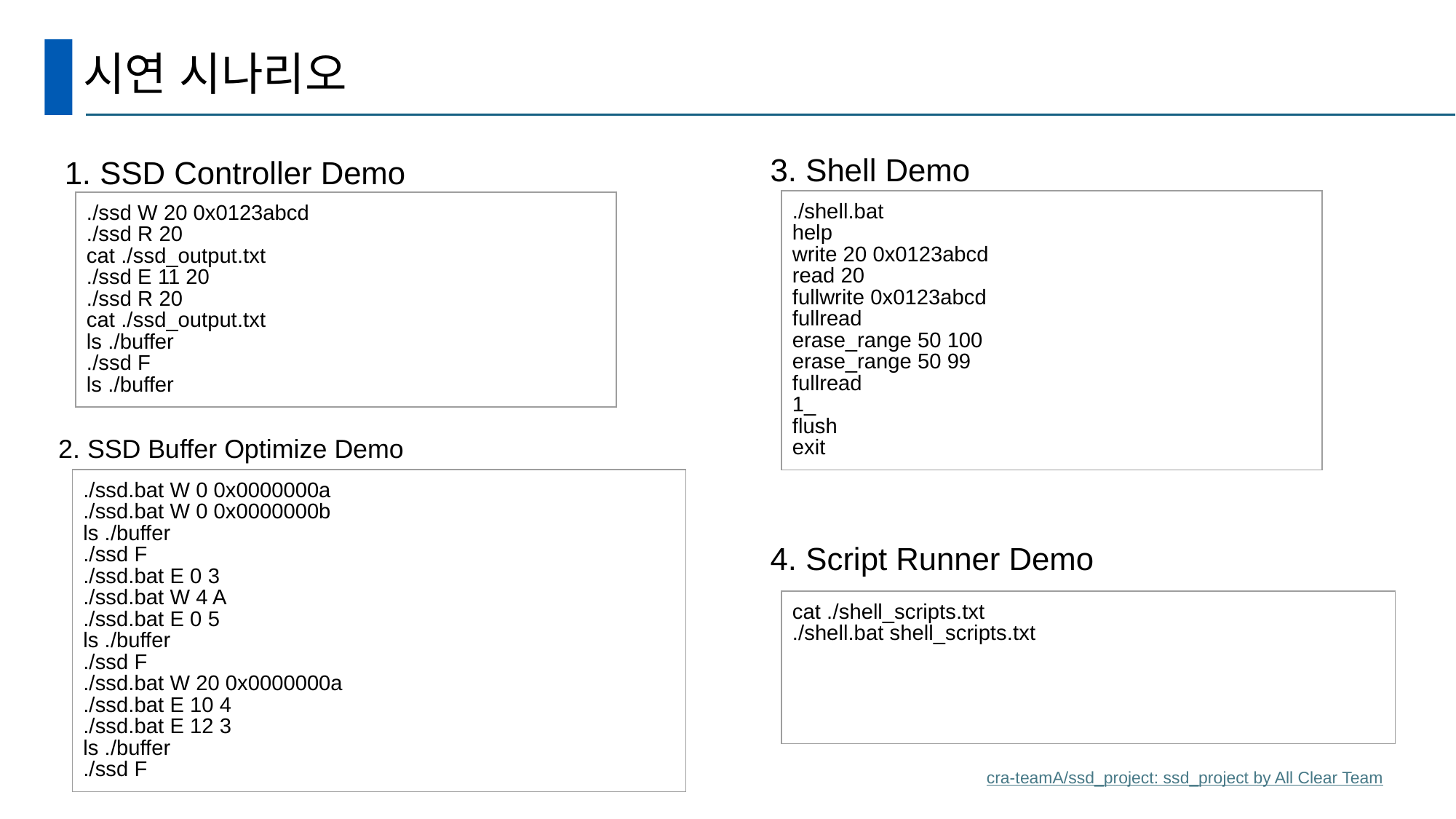

# 시연 시나리오
3. Shell Demo
1. SSD Controller Demo
| ./shell.bat help write 20 0x0123abcd read 20 fullwrite 0x0123abcd fullread erase\_range 50 100 erase\_range 50 99 fullread 1\_ flush exit |
| --- |
| ./ssd W 20 0x0123abcd ./ssd R 20 cat ./ssd\_output.txt ./ssd E 11 20 ./ssd R 20 cat ./ssd\_output.txt ls ./buffer ./ssd F ls ./buffer |
| --- |
2. SSD Buffer Optimize Demo
| ./ssd.bat W 0 0x0000000a ./ssd.bat W 0 0x0000000b ls ./buffer ./ssd F ./ssd.bat E 0 3 ./ssd.bat W 4 A ./ssd.bat E 0 5 ls ./buffer ./ssd F ./ssd.bat W 20 0x0000000a ./ssd.bat E 10 4 ./ssd.bat E 12 3 ls ./buffer ./ssd F |
| --- |
4. Script Runner Demo
| cat ./shell\_scripts.txt ./shell.bat shell\_scripts.txt |
| --- |
cra-teamA/ssd_project: ssd_project by All Clear Team